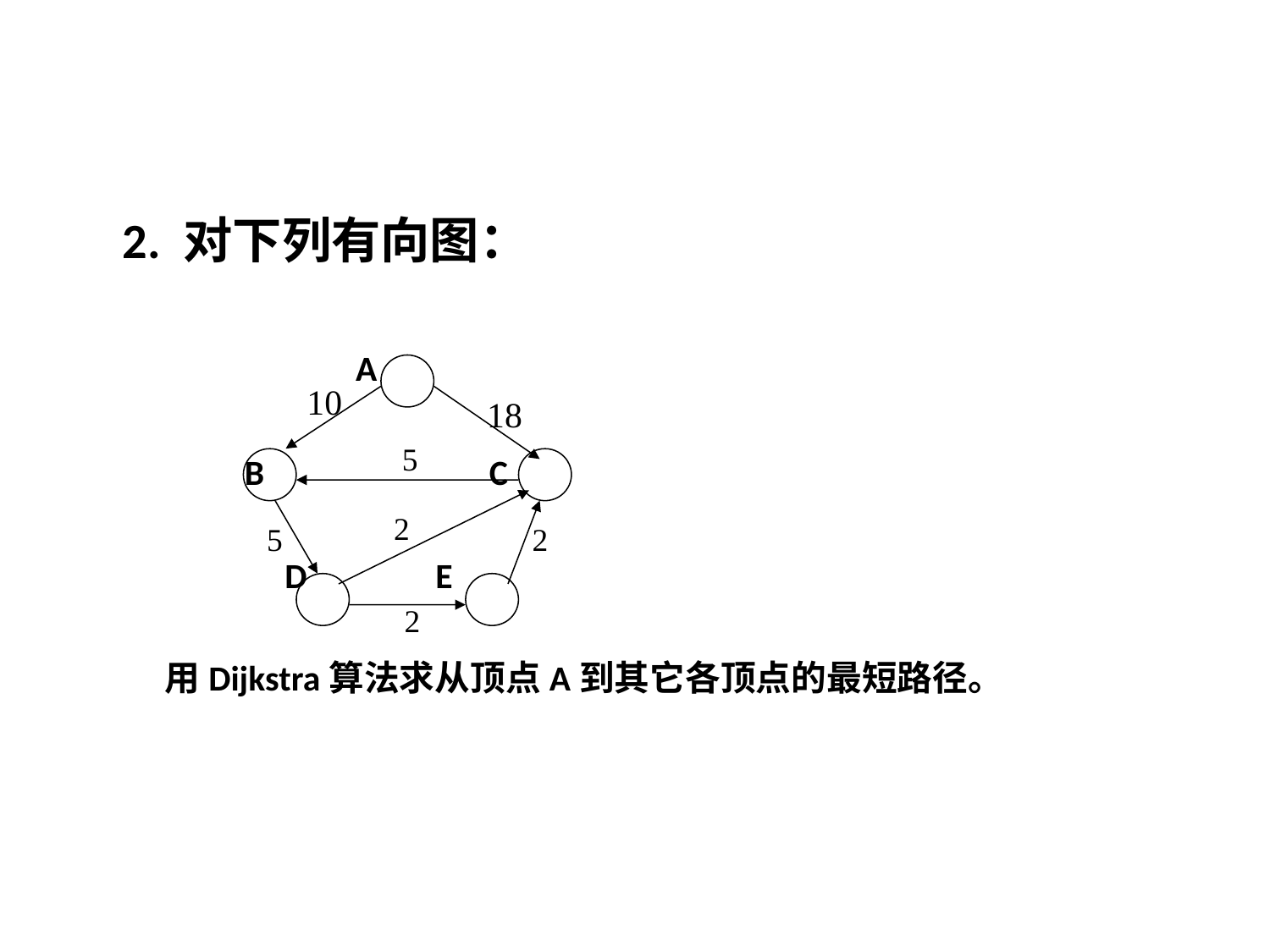

2. 对下列有向图：

                          A

                 B                            C

                      D                E

      用Dijkstra算法求从顶点A到其它各顶点的最短路径。

10

18
5

2
5
2

2